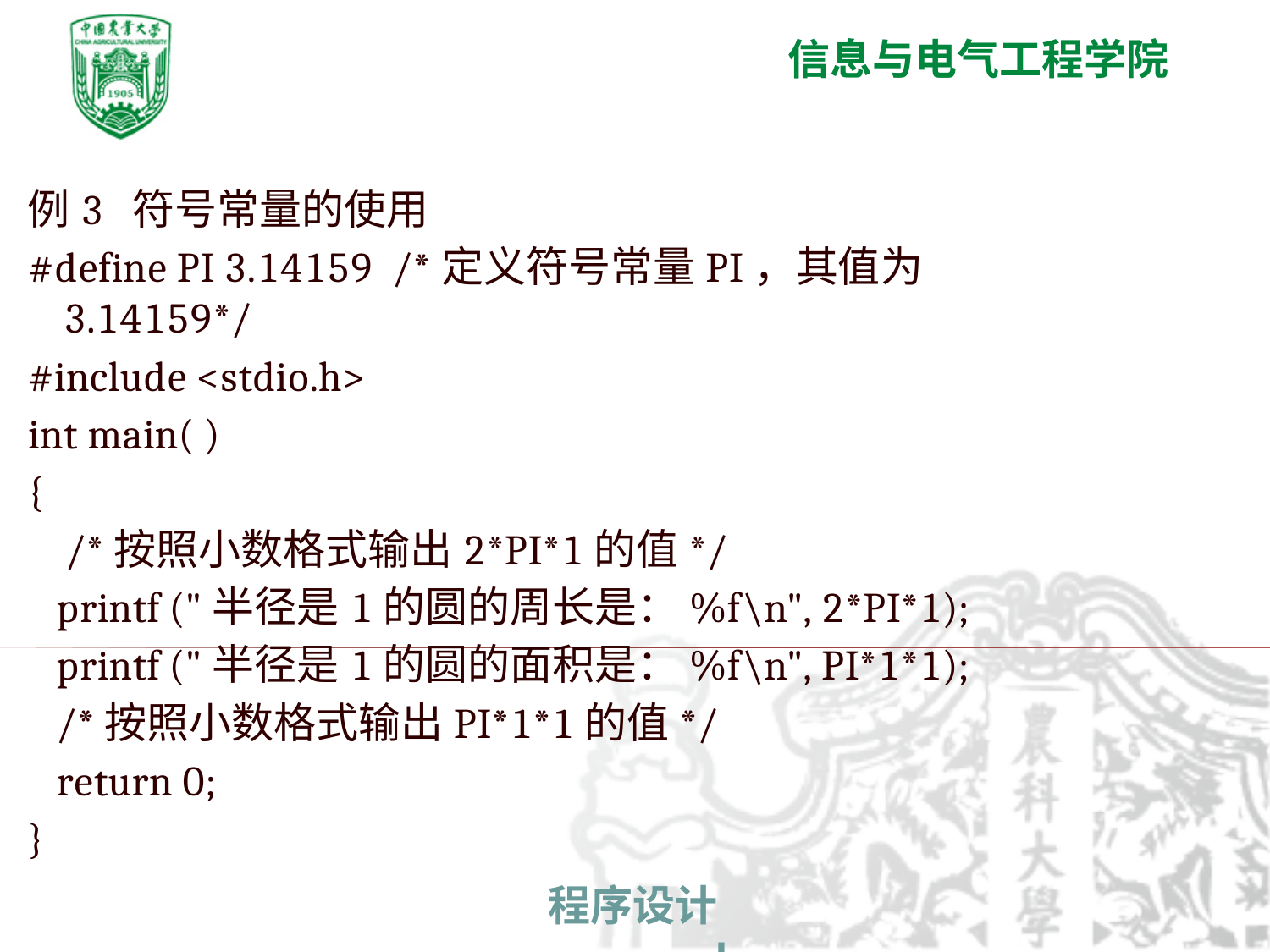

例3  符号常量的使用
#define PI 3.14159  /*定义符号常量PI，其值为3.14159*/
#include <stdio.h>
int main( )
{
    /*按照小数格式输出2*PI*1的值*/
   printf ("半径是1的圆的周长是：%f\n", 2*PI*1);
   printf ("半径是1的圆的面积是：%f\n", PI*1*1);
   /*按照小数格式输出PI*1*1的值*/
   return 0;
}